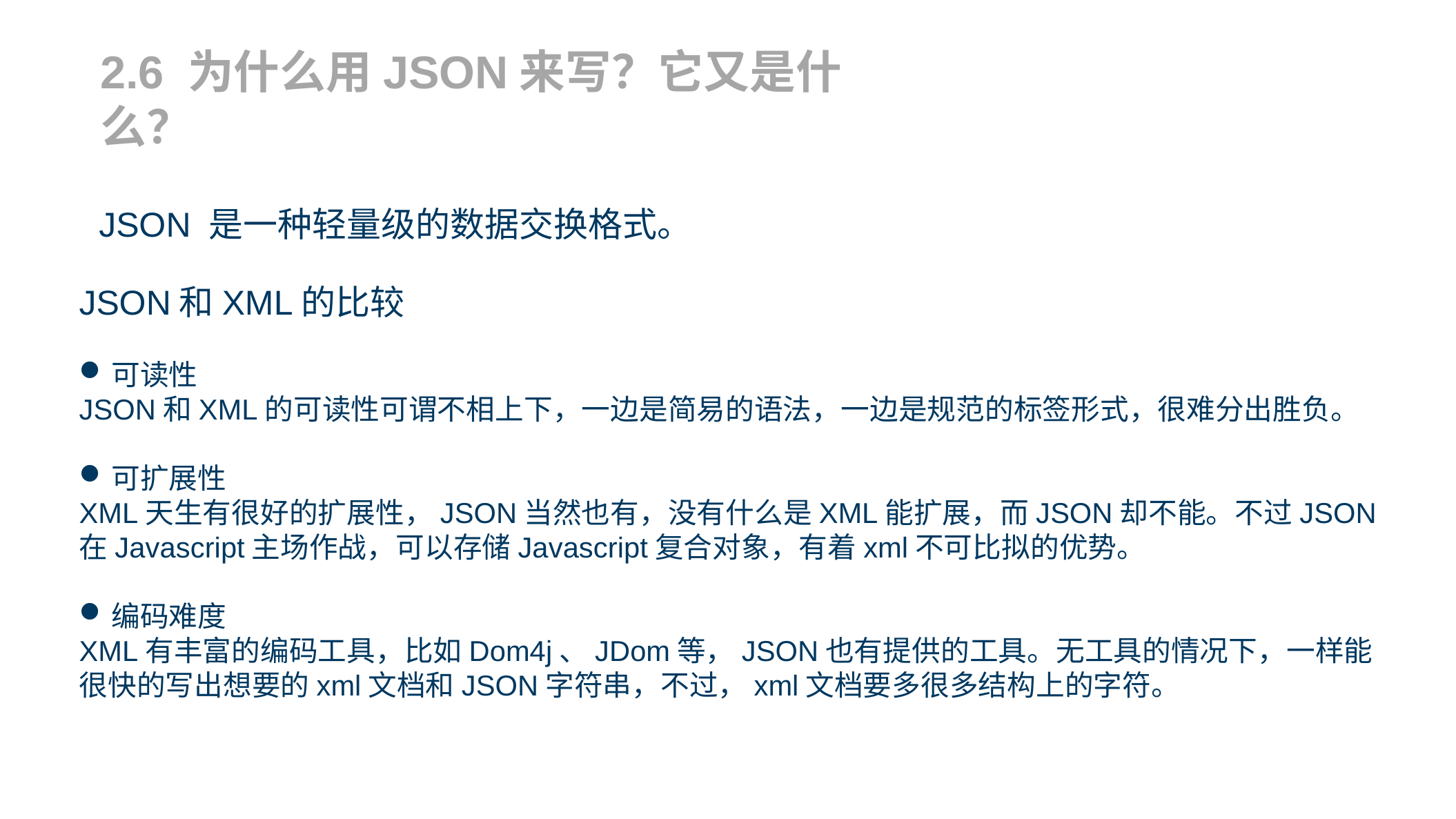

2.6 为什么用JSON来写？它又是什么？
JSON 是一种轻量级的数据交换格式。
JSON和XML的比较

可读性
JSON和XML的可读性可谓不相上下，一边是简易的语法，一边是规范的标签形式，很难分出胜负。

可扩展性
XML天生有很好的扩展性，JSON当然也有，没有什么是XML能扩展，而JSON却不能。不过JSON
在Javascript主场作战，可以存储Javascript复合对象，有着xml不可比拟的优势。

编码难度
XML有丰富的编码工具，比如Dom4j、JDom等，JSON也有提供的工具。无工具的情况下，一样能
很快的写出想要的xml文档和JSON字符串，不过，xml文档要多很多结构上的字符。